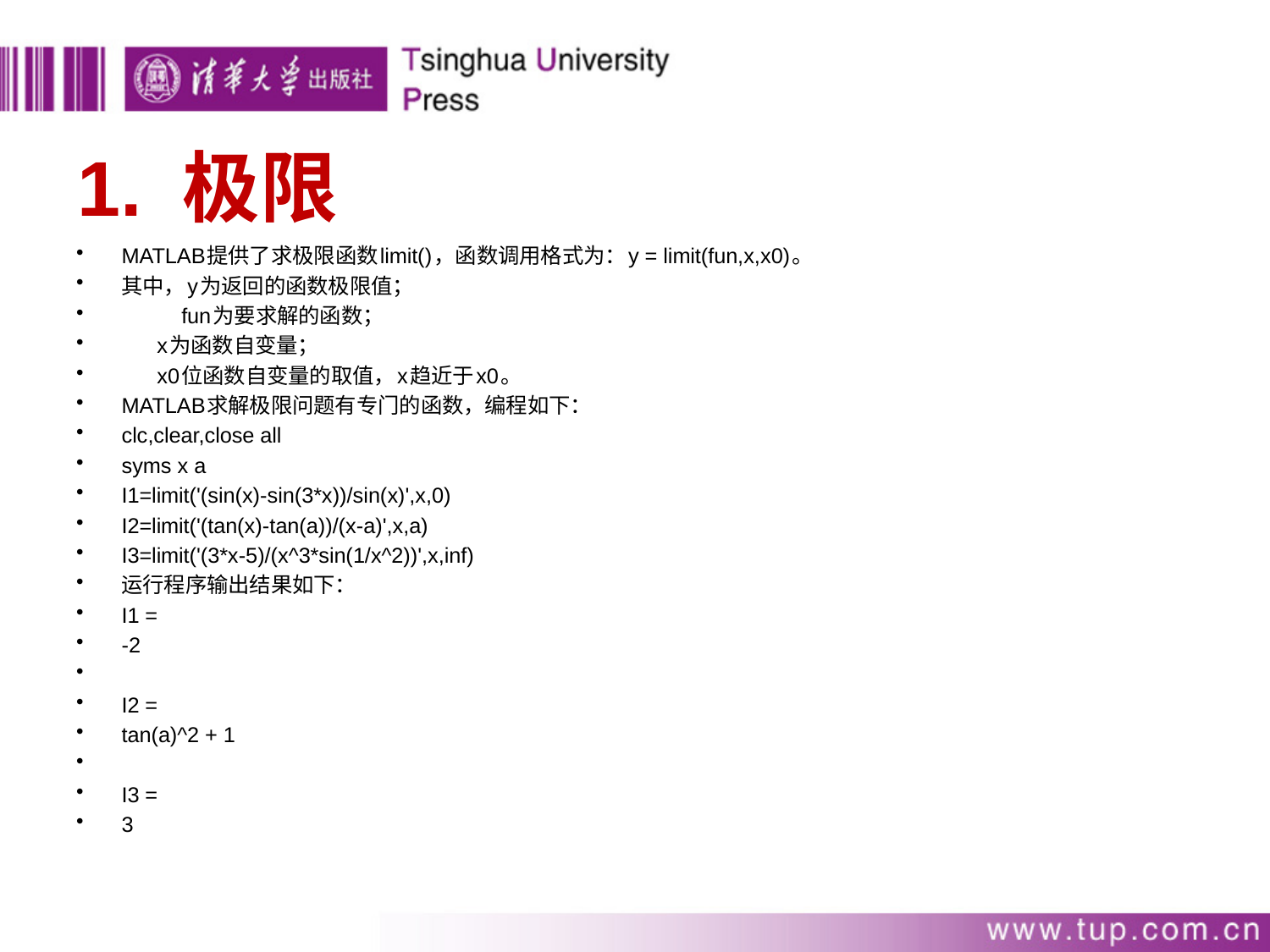

# 1. 极限
MATLAB提供了求极限函数limit()，函数调用格式为：y = limit(fun,x,x0)。
其中，y为返回的函数极限值；
	  fun为要求解的函数；
      x为函数自变量；
      x0位函数自变量的取值，x趋近于x0。
MATLAB求解极限问题有专门的函数，编程如下：
clc,clear,close all
syms x a
I1=limit('(sin(x)-sin(3*x))/sin(x)',x,0)
I2=limit('(tan(x)-tan(a))/(x-a)',x,a)
I3=limit('(3*x-5)/(x^3*sin(1/x^2))',x,inf)
运行程序输出结果如下：
I1 =
-2

I2 =
tan(a)^2 + 1

I3 =
3